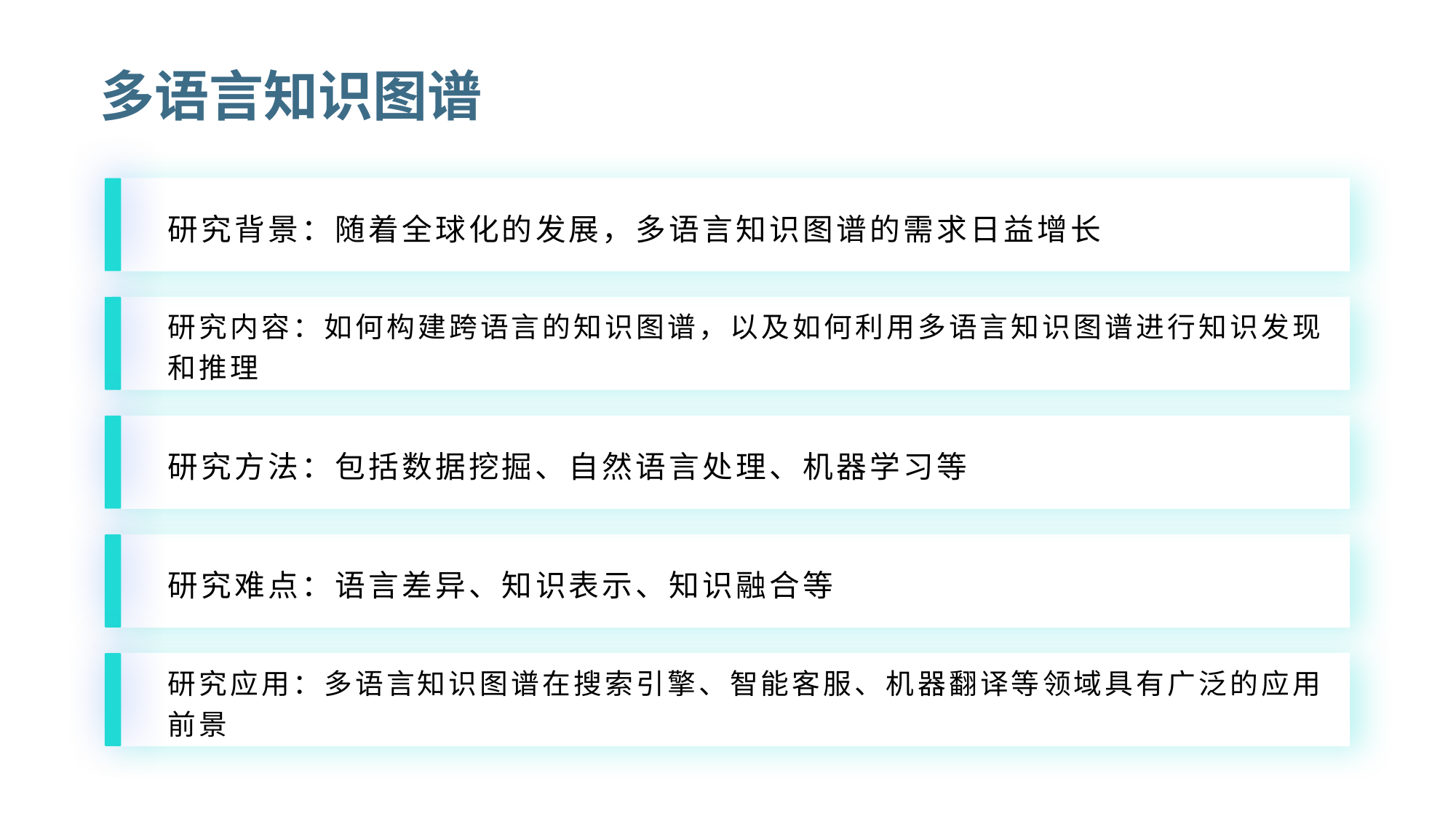

# 多语言知识图谱

研究背景：随着全球化的发展，多语言知识图谱的需求日益增长

研究内容：如何构建跨语言的知识图谱，以及如何利用多语言知识图谱进行知识发现和推理

研究方法：包括数据挖掘、自然语言处理、机器学习等

研究难点：语言差异、知识表示、知识融合等

研究应用：多语言知识图谱在搜索引擎、智能客服、机器翻译等领域具有广泛的应用前景